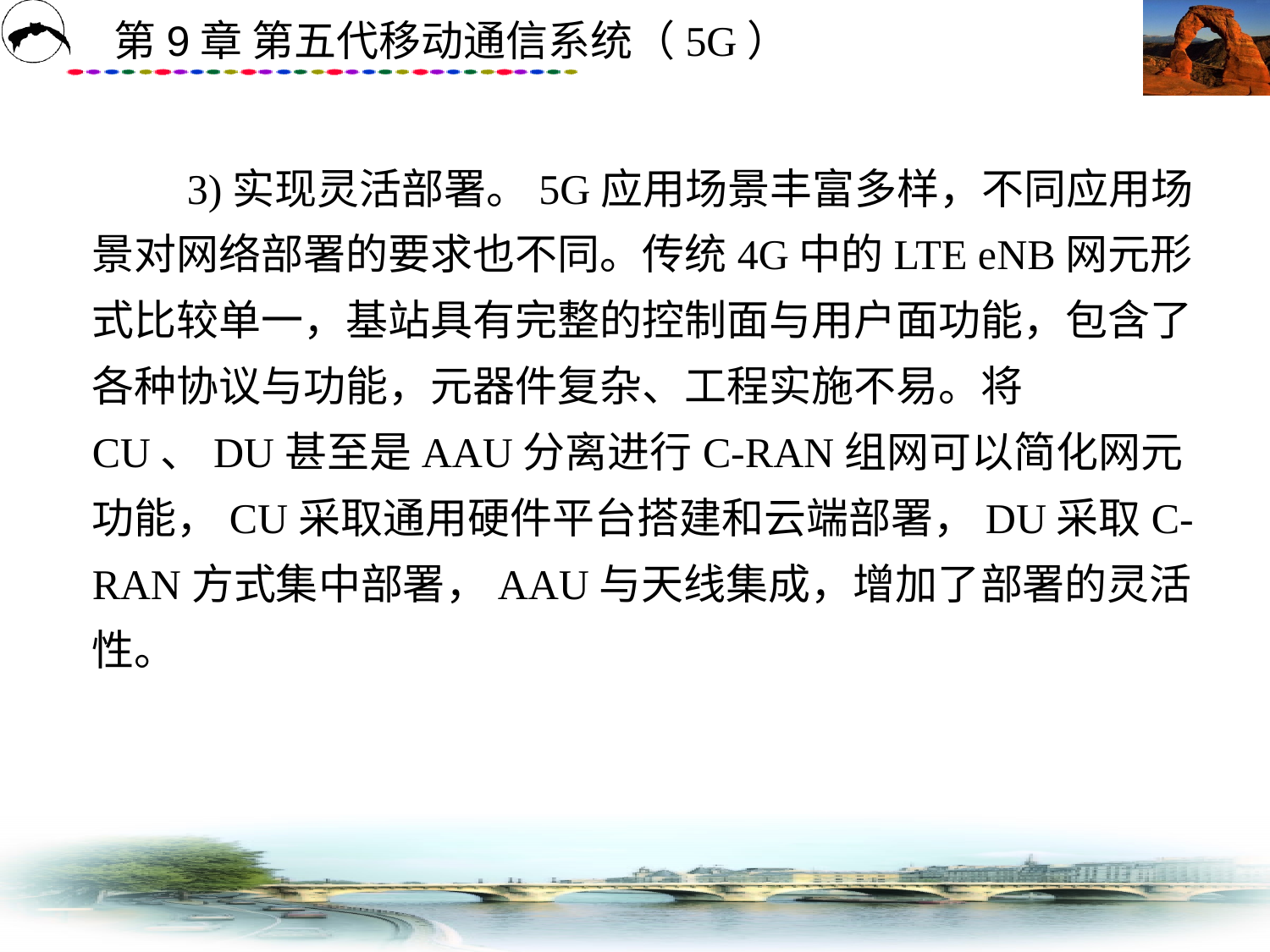

# 3)实现灵活部署。5G应用场景丰富多样，不同应用场景对网络部署的要求也不同。传统4G中的LTE eNB网元形式比较单一，基站具有完整的控制面与用户面功能，包含了各种协议与功能，元器件复杂、工程实施不易。将CU、DU甚至是AAU分离进行C-RAN组网可以简化网元功能，CU采取通用硬件平台搭建和云端部署，DU采取C-RAN方式集中部署，AAU与天线集成，增加了部署的灵活性。